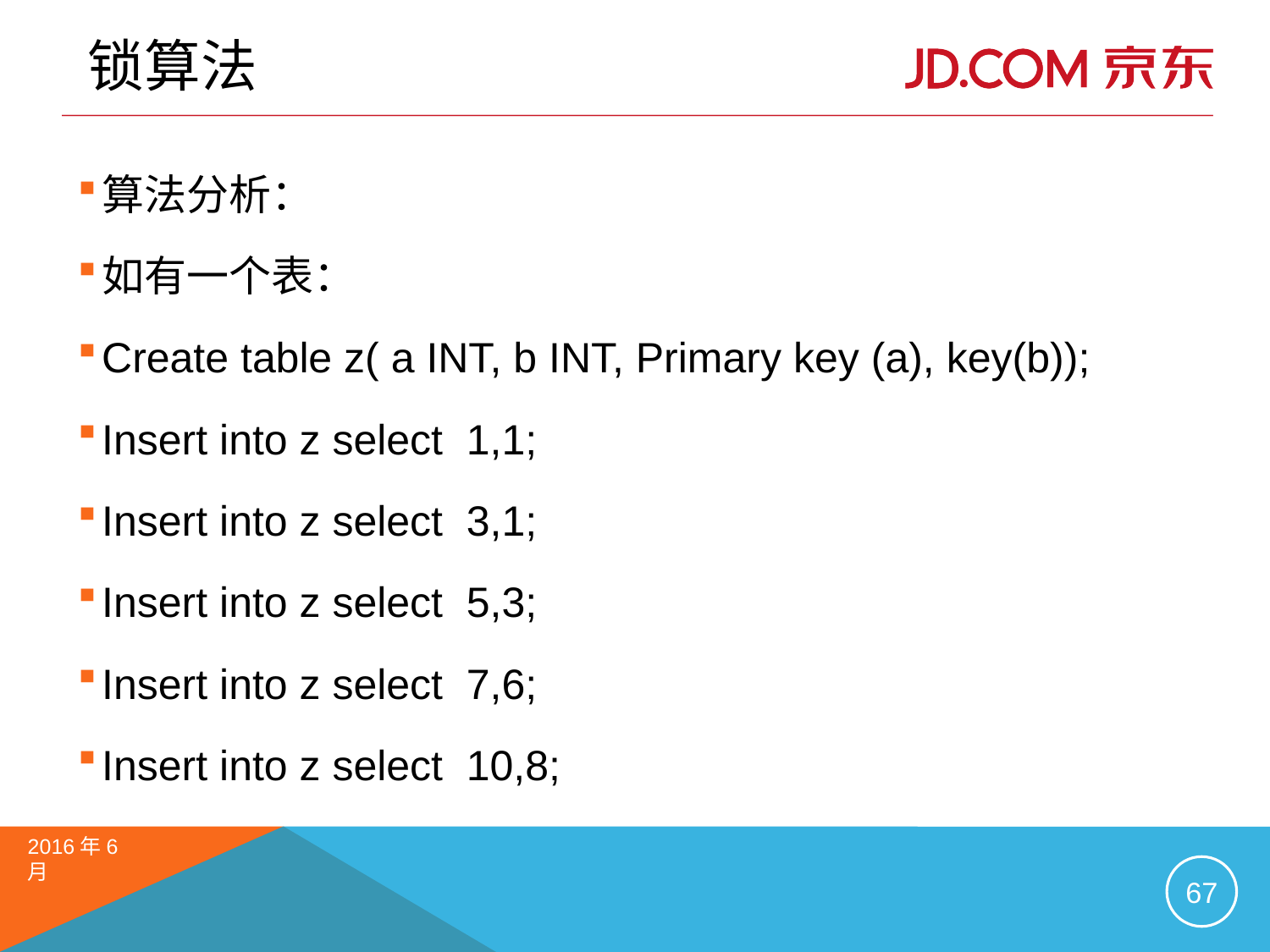

# 锁算法
算法分析：
如有一个表：
Create table z( a INT, b INT, Primary key (a), key(b));
Insert into z select  1,1;
Insert into z select  3,1;
Insert into z select  5,3;
Insert into z select  7,6;
Insert into z select  10,8;
2016年6月
67